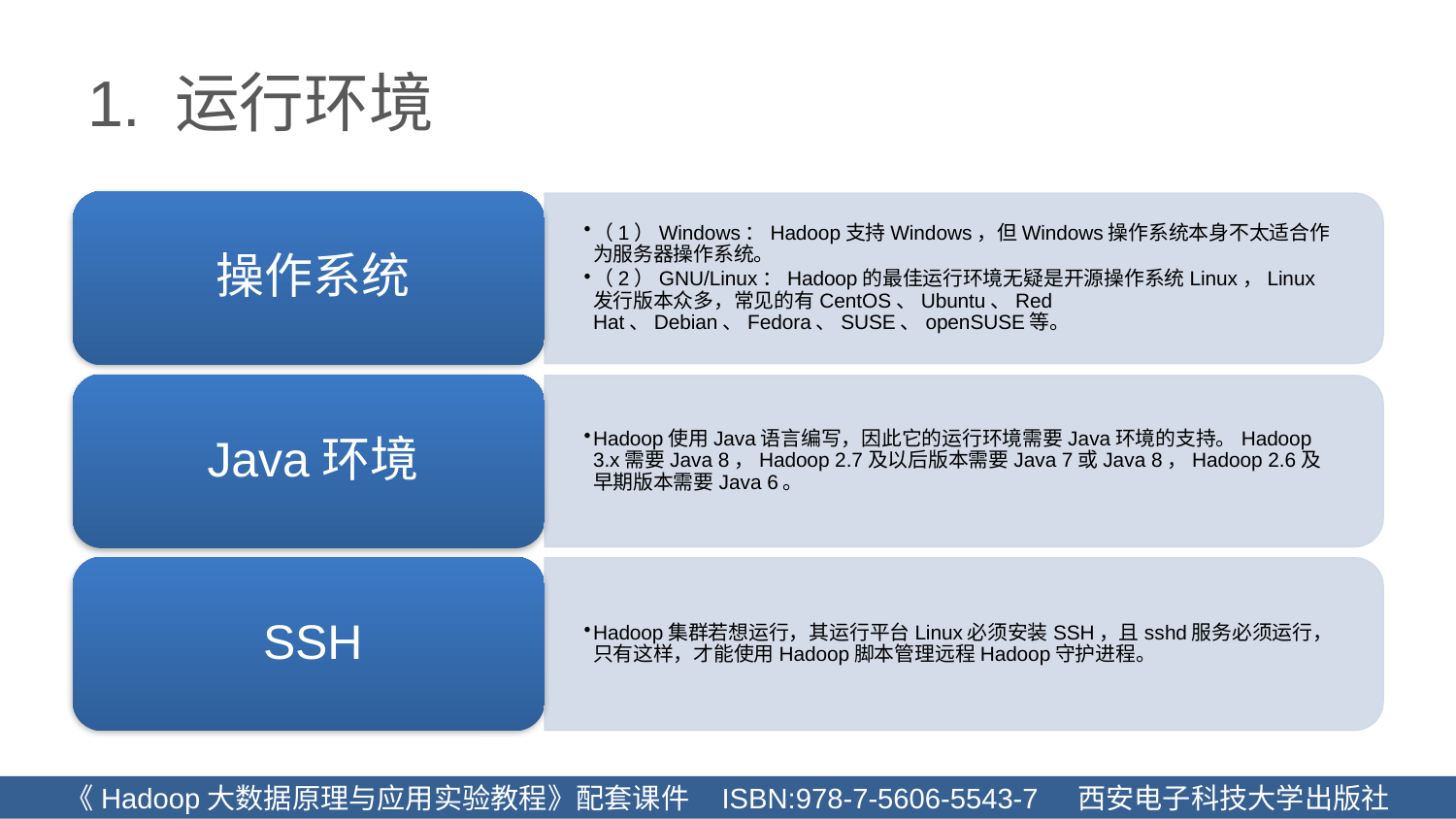

# 1. 运行环境
（1）Windows：Hadoop支持Windows，但Windows操作系统本身不太适合作为服务器操作系统。
（2）GNU/Linux：Hadoop的最佳运行环境无疑是开源操作系统Linux，Linux发行版本众多，常见的有CentOS、Ubuntu、Red Hat、Debian、Fedora、SUSE、openSUSE等。
操作系统
Hadoop使用Java语言编写，因此它的运行环境需要Java环境的支持。Hadoop 3.x需要Java 8，Hadoop 2.7及以后版本需要Java 7或Java 8，Hadoop 2.6及早期版本需要Java 6。
Java环境
Hadoop集群若想运行，其运行平台Linux必须安装SSH，且sshd服务必须运行，只有这样，才能使用Hadoop脚本管理远程Hadoop守护进程。
SSH